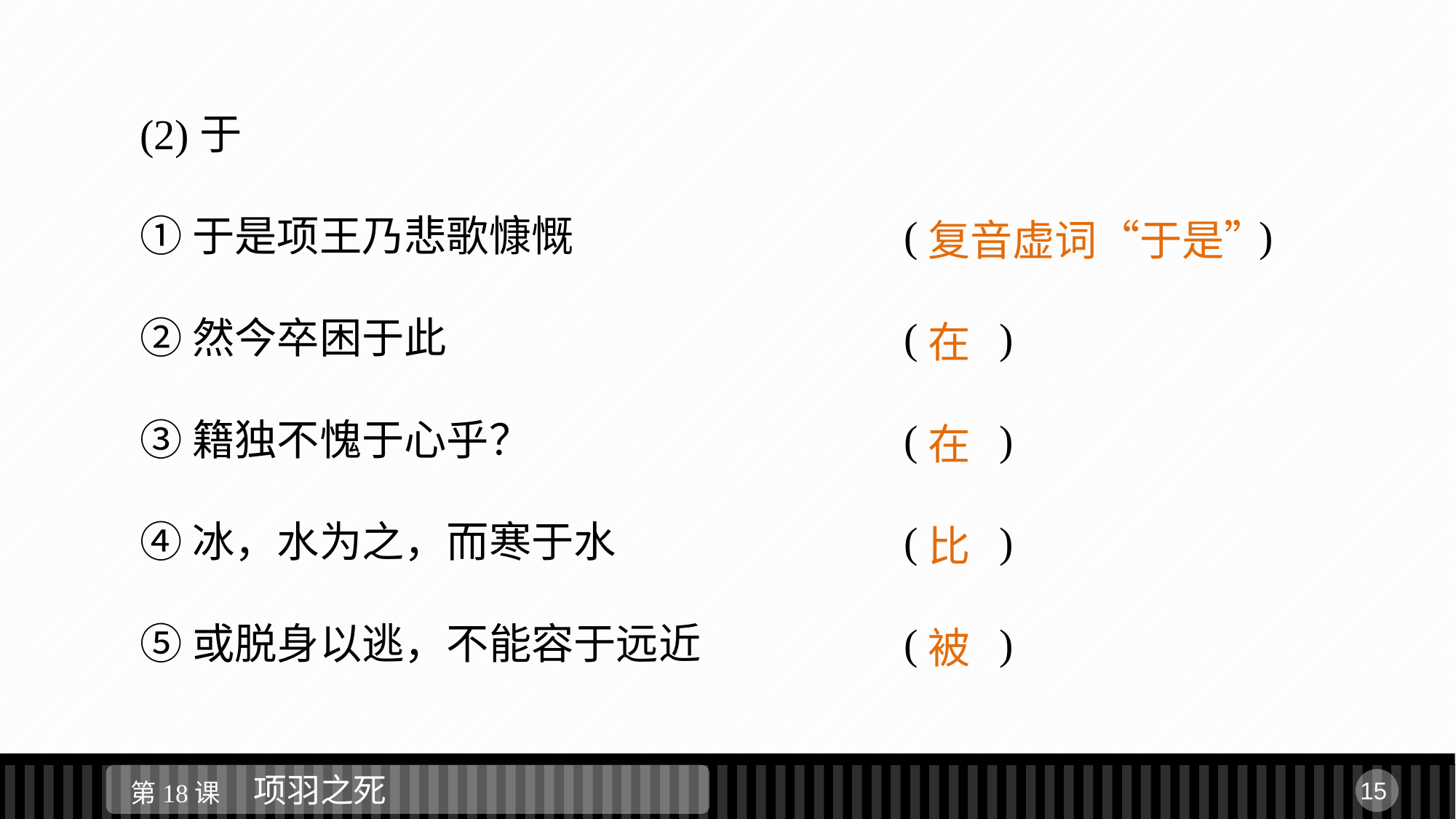

(2)于
①于是项王乃悲歌慷慨				(　                　　　)
②然今卒困于此					(　  )
③籍独不愧于心乎？				(　  )
④冰，水为之，而寒于水			(　  )
⑤或脱身以逃，不能容于远近		(　  )
复音虚词“于是”
在
在
比
被